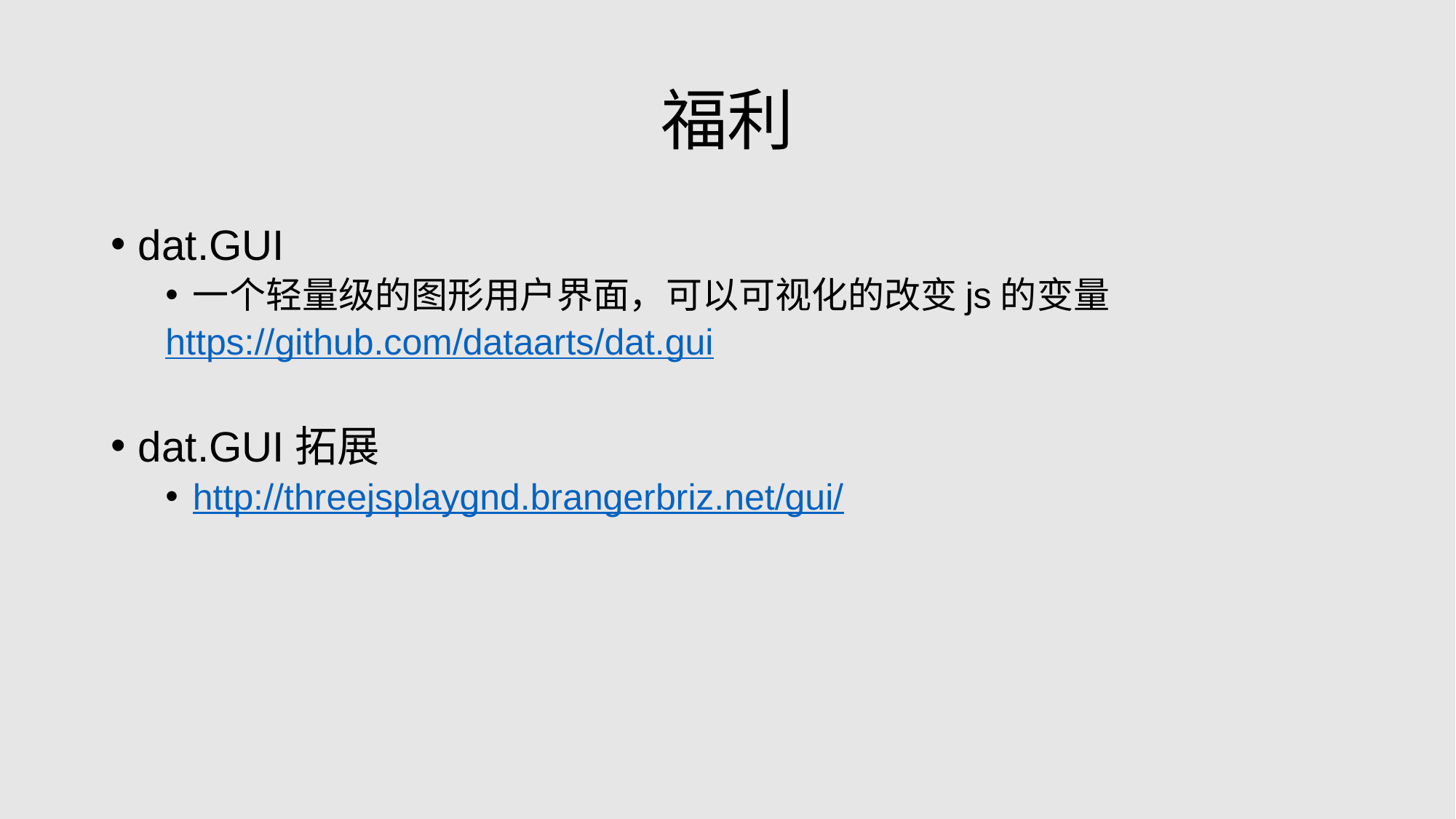

# 福利
dat.GUI
一个轻量级的图形用户界面，可以可视化的改变js的变量
https://github.com/dataarts/dat.gui

dat.GUI拓展
http://threejsplaygnd.brangerbriz.net/gui/